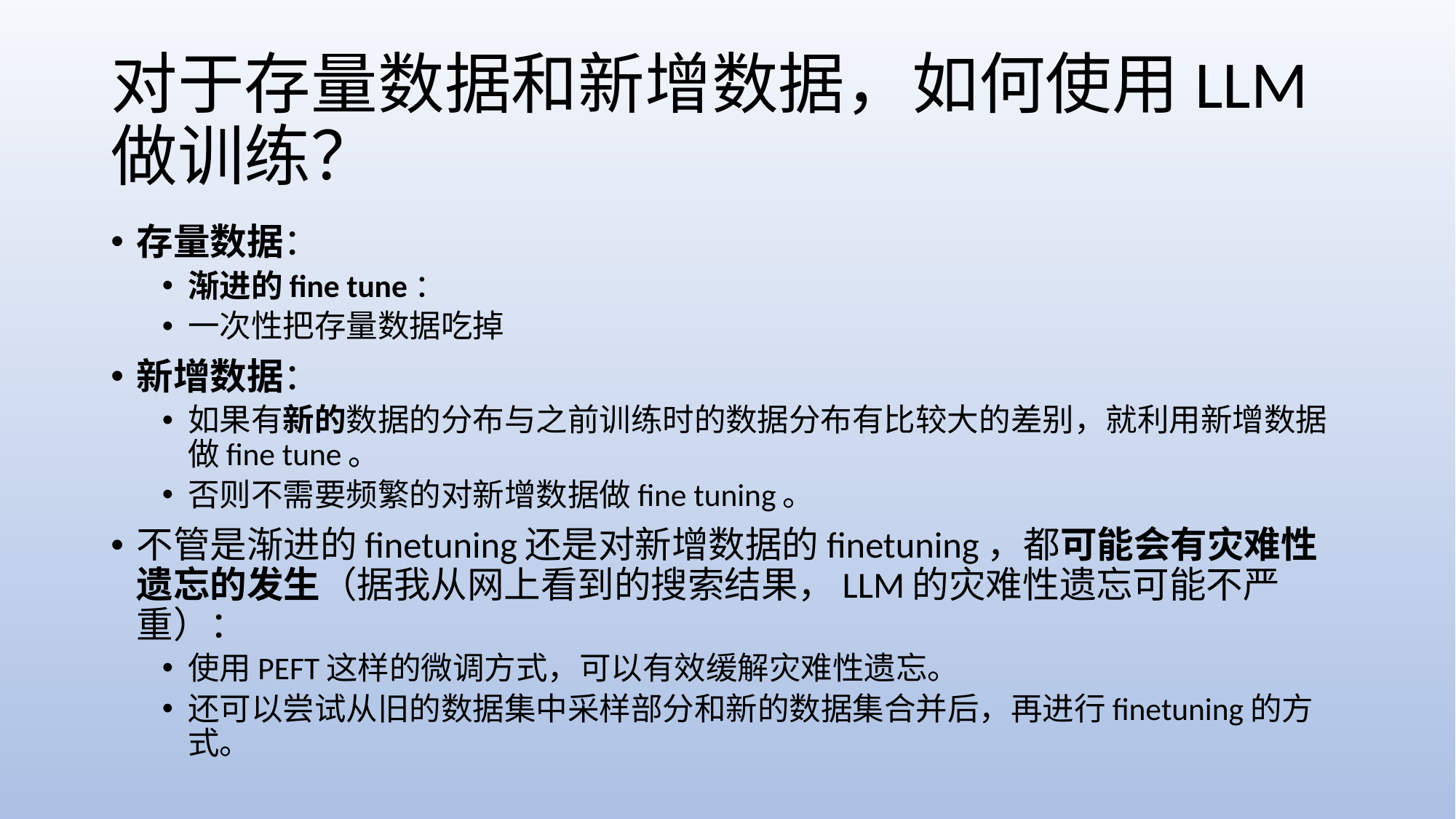

# 对于存量数据和新增数据，如何使用LLM做训练？
存量数据：
渐进的fine tune：
一次性把存量数据吃掉
新增数据：
如果有新的数据的分布与之前训练时的数据分布有比较大的差别，就利用新增数据做fine tune。
否则不需要频繁的对新增数据做fine tuning。
不管是渐进的finetuning还是对新增数据的finetuning，都可能会有灾难性遗忘的发生（据我从网上看到的搜索结果，LLM的灾难性遗忘可能不严重）：
使用PEFT这样的微调方式，可以有效缓解灾难性遗忘。
还可以尝试从旧的数据集中采样部分和新的数据集合并后，再进行finetuning的方式。